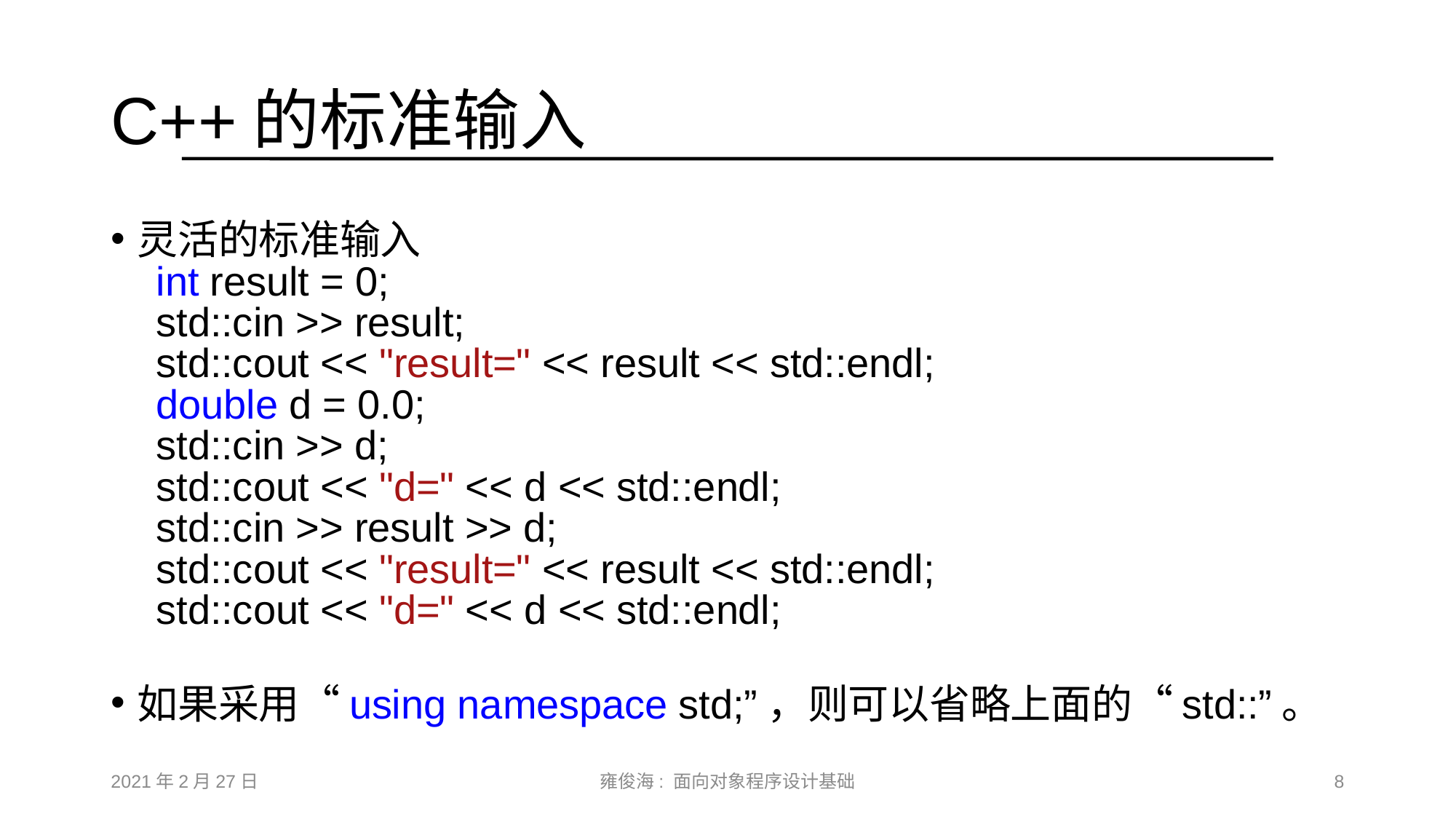

# C++的标准输入

灵活的标准输入
    int result = 0;
    std::cin >> result;
    std::cout << "result=" << result << std::endl;
    double d = 0.0;
    std::cin >> d;
    std::cout << "d=" << d << std::endl;
    std::cin >> result >> d;
    std::cout << "result=" << result << std::endl;
    std::cout << "d=" << d << std::endl;

如果采用“using namespace std;”，则可以省略上面的“std::”。
2021年2月27日
雍俊海: 面向对象程序设计基础
8